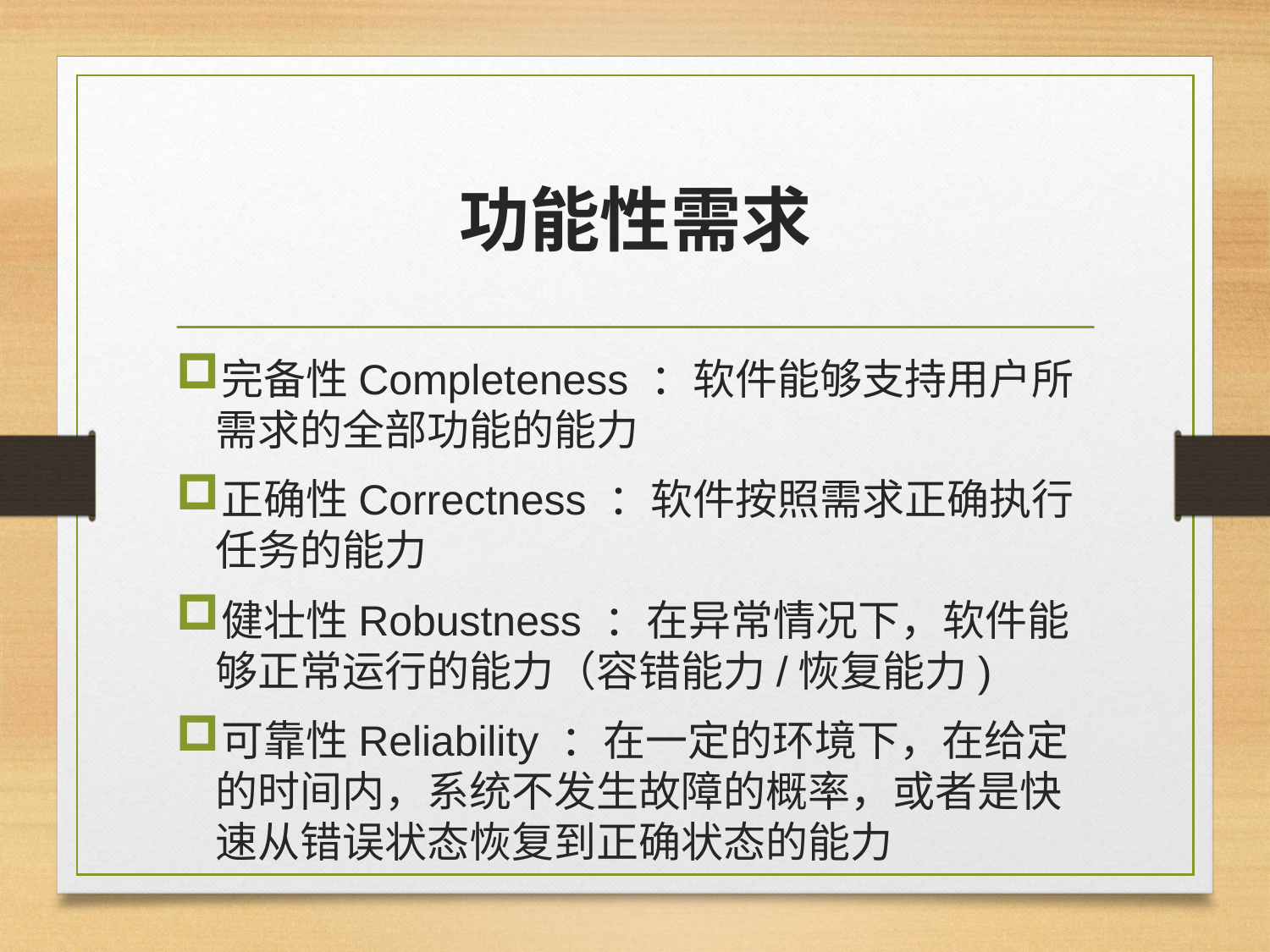

# 功能性需求
完备性Completeness ：软件能够支持用户所需求的全部功能的能力
正确性Correctness ：软件按照需求正确执行任务的能力
健壮性Robustness ：在异常情况下，软件能够正常运行的能力（容错能力/恢复能力)
可靠性Reliability ：在一定的环境下，在给定的时间内，系统不发生故障的概率，或者是快速从错误状态恢复到正确状态的能力